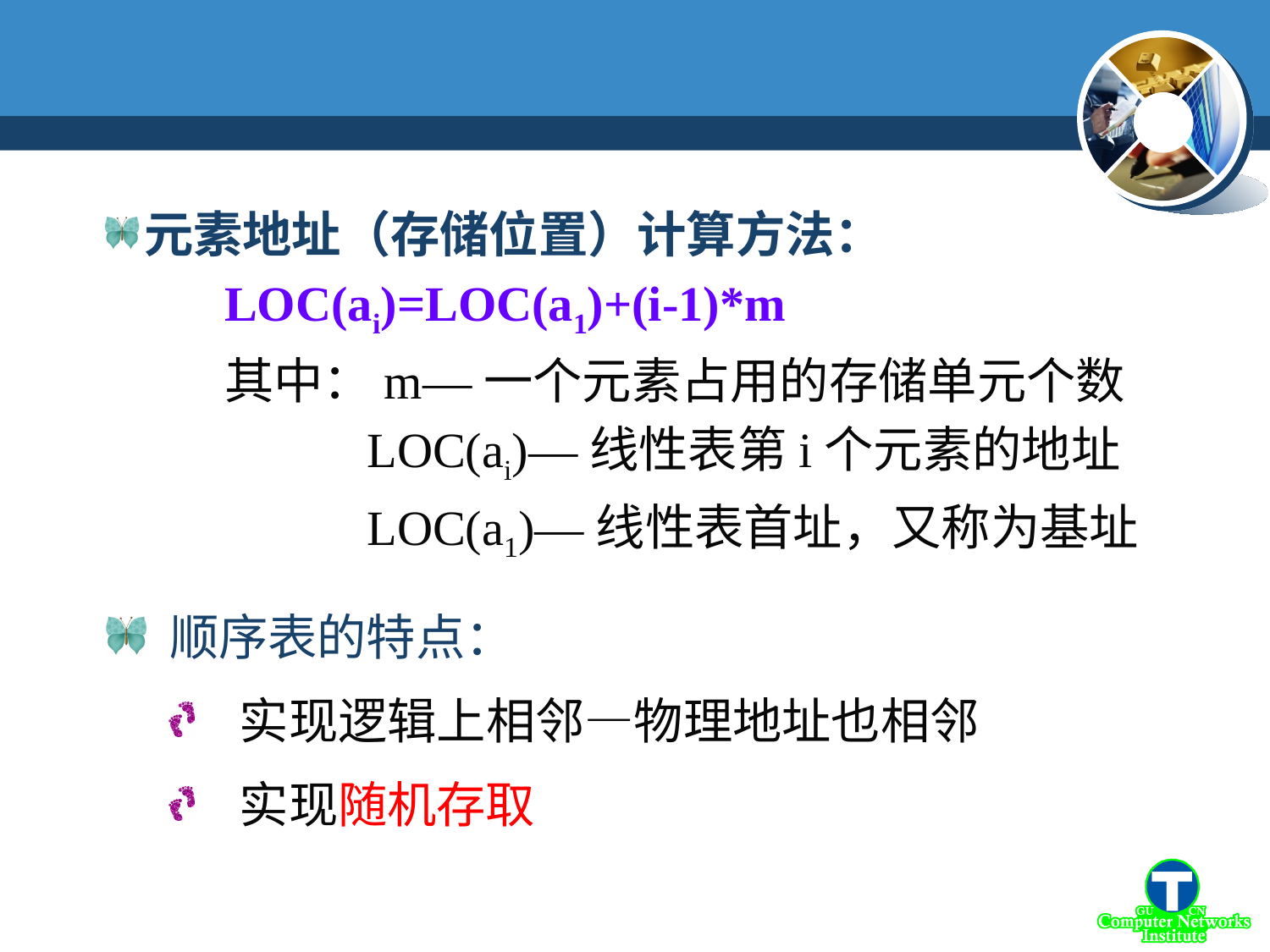

元素地址（存储位置）计算方法：
LOC(ai)=LOC(a1)+(i-1)*m
其中：m—一个元素占用的存储单元个数
       LOC(ai)—线性表第i个元素的地址
       LOC(a1)—线性表首址，又称为基址
 顺序表的特点：
   实现逻辑上相邻—物理地址也相邻
   实现随机存取